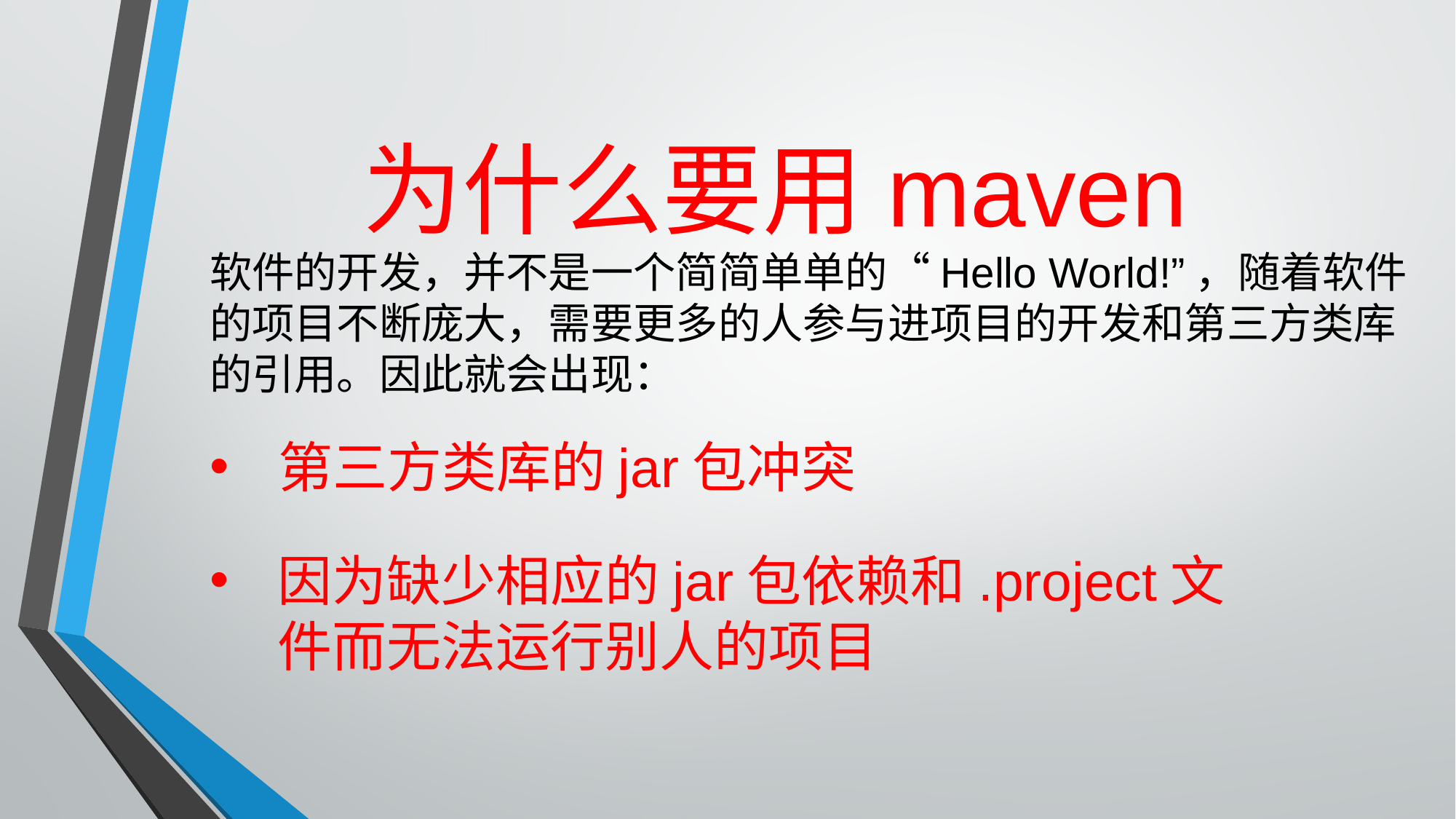

# 为什么要用maven
软件的开发，并不是一个简简单单的“Hello World!”，随着软件的项目不断庞大，需要更多的人参与进项目的开发和第三方类库的引用。因此就会出现：
第三方类库的jar包冲突
因为缺少相应的jar包依赖和.project文件而无法运行别人的项目